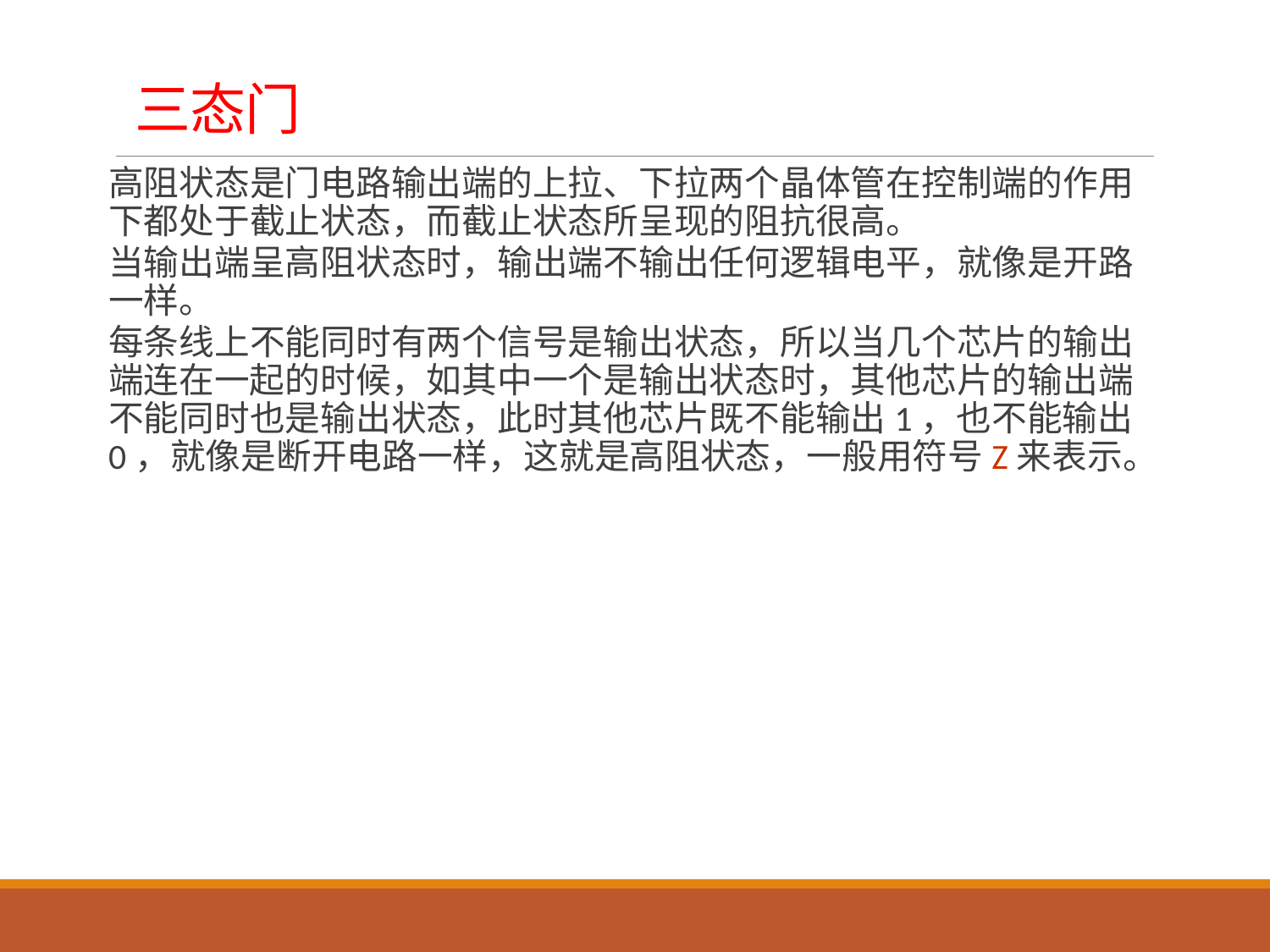

# 三态门
高阻状态是门电路输出端的上拉、下拉两个晶体管在控制端的作用下都处于截止状态，而截止状态所呈现的阻抗很高。
当输出端呈高阻状态时，输出端不输出任何逻辑电平，就像是开路一样。
每条线上不能同时有两个信号是输出状态，所以当几个芯片的输出端连在一起的时候，如其中一个是输出状态时，其他芯片的输出端不能同时也是输出状态，此时其他芯片既不能输出1，也不能输出0，就像是断开电路一样，这就是高阻状态，一般用符号Z来表示。